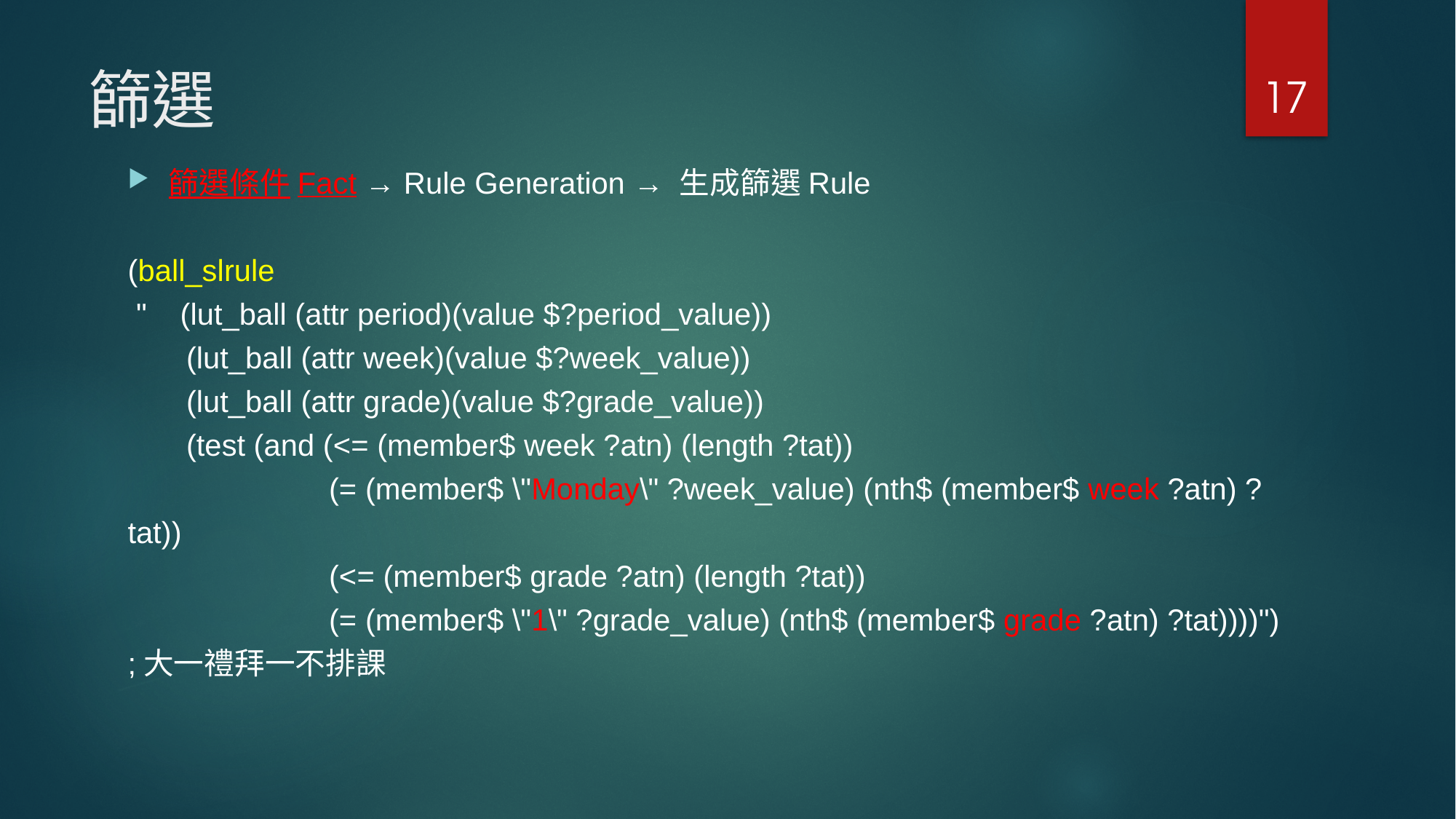

17
# 篩選
篩選條件Fact → Rule Generation → 生成篩選Rule

(ball_slrule
 "    (lut_ball (attr period)(value $?period_value))
       (lut_ball (attr week)(value $?week_value))
       (lut_ball (attr grade)(value $?grade_value))
       (test (and (<= (member$ week ?atn) (length ?tat))
	           (= (member$ \"Monday\" ?week_value) (nth$ (member$ week ?atn) ?tat))
   	           (<= (member$ grade ?atn) (length ?tat))
	           (= (member$ \"1\" ?grade_value) (nth$ (member$ grade ?atn) ?tat))))")
;大一禮拜一不排課